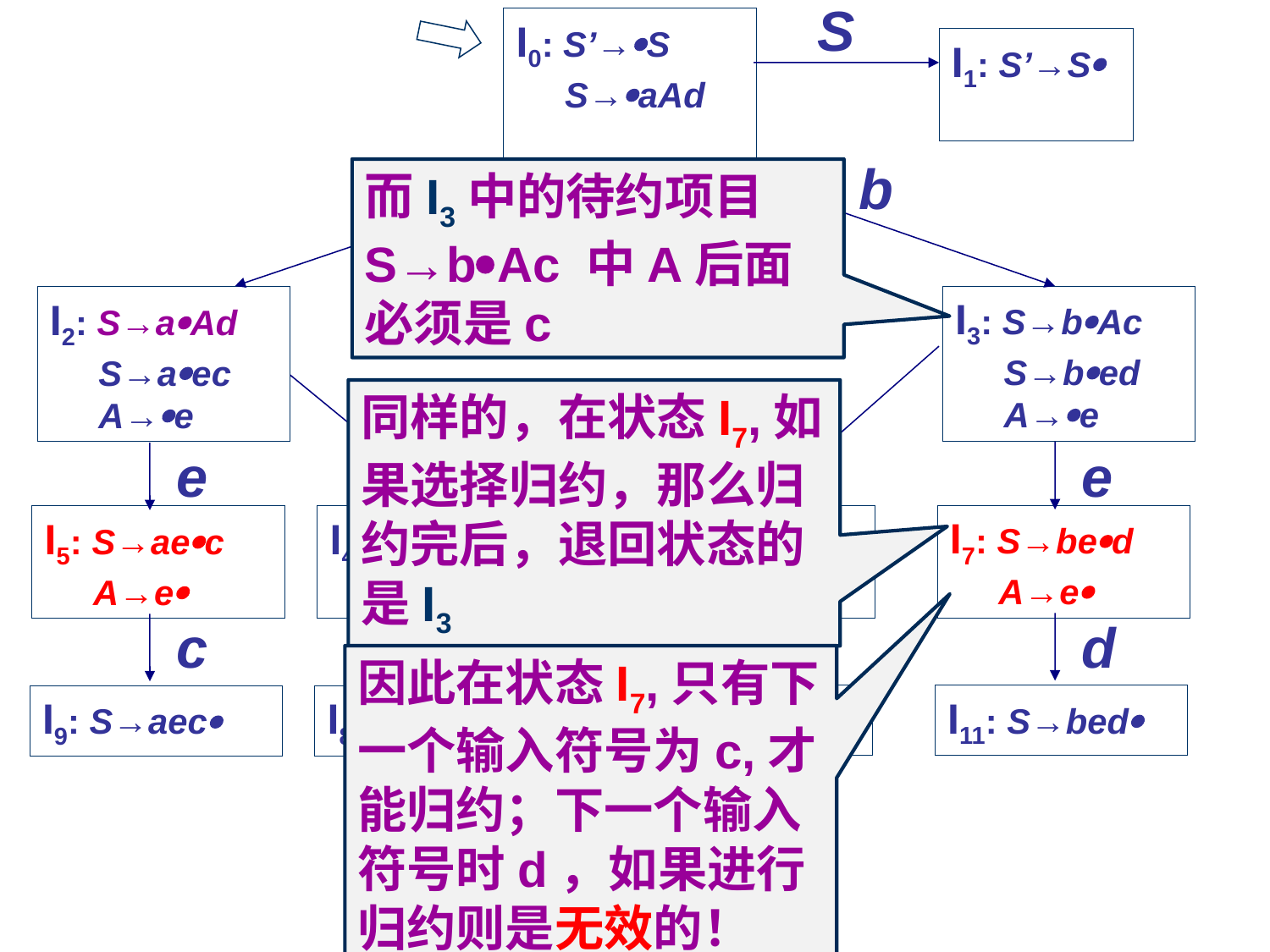

S
I0: S’→•S
     S→•aAd
     S→•bAc
     S→•aec
     S→•bed

I1: S’→S•

a
b
而I3中的待约项目S→b•Ac 中A后面必须是c

I3: S→b•Ac
     S→b•ed
     A→•e
I2: S→a•Ad
     S→a•ec
     A→•e

A
A

同样的，在状态I7,如果选择归约，那么归约完后，退回状态的是I3
e
e

I6:
      S→bA•c
I7: S→be•d
     A→e•
I5: S→ae•c
     A→e•
I4:
      S→aA•d
c
d
c
d

因此在状态I7,只有下一个输入符号为c,才能归约；下一个输入符号时d，如果进行归约则是无效的！
I10: S→bAc•
I11: S→bed•
I9: S→aec•
I8: S→aAd•